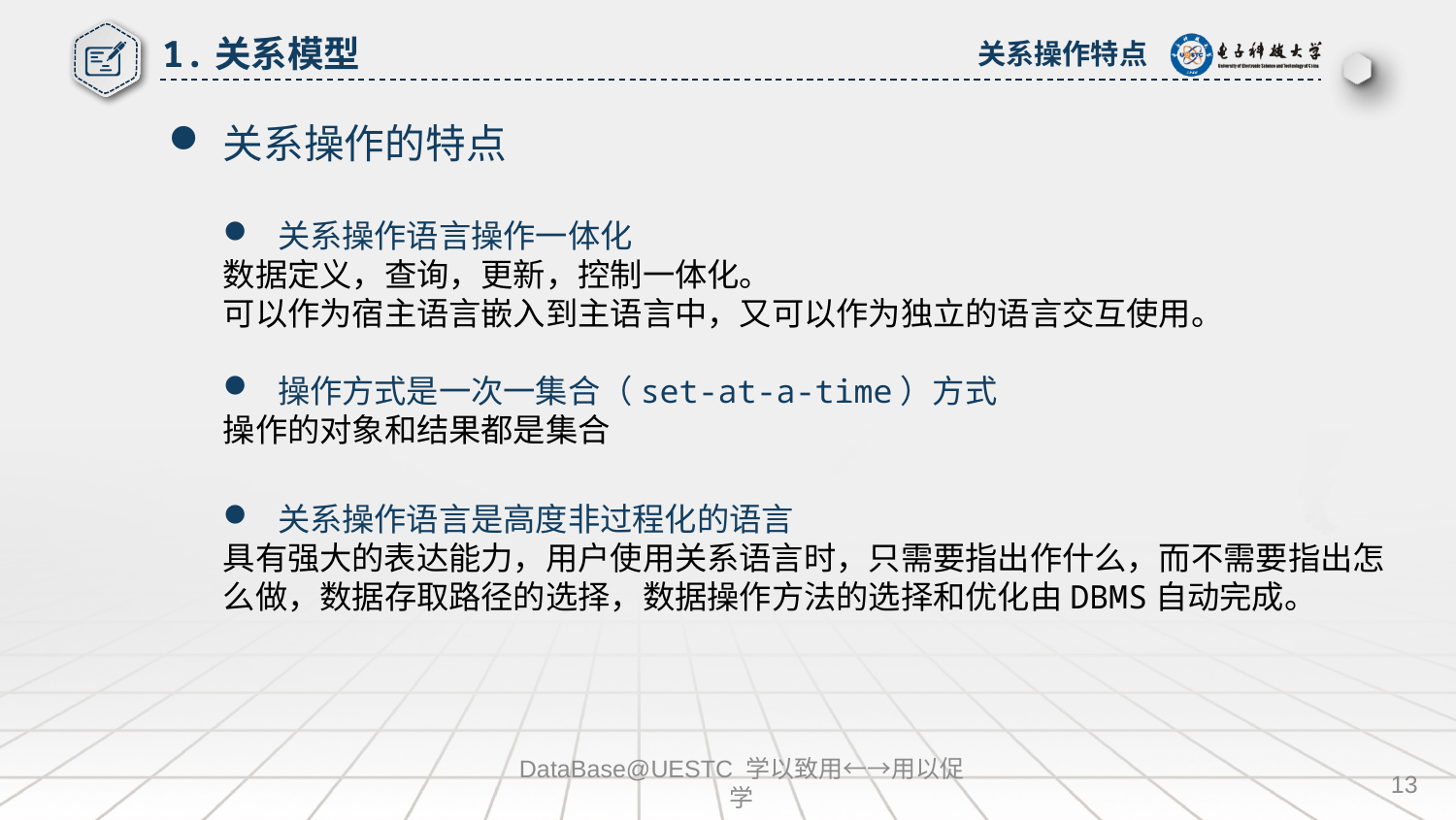

1.关系模型
关系操作特点
关系操作的特点

关系操作语言操作一体化
数据定义，查询，更新，控制一体化。
可以作为宿主语言嵌入到主语言中，又可以作为独立的语言交互使用。

操作方式是一次一集合（set-at-a-time）方式
操作的对象和结果都是集合

关系操作语言是高度非过程化的语言
具有强大的表达能力，用户使用关系语言时，只需要指出作什么，而不需要指出怎么做，数据存取路径的选择，数据操作方法的选择和优化由DBMS自动完成。

DataBase@UESTC 学以致用←→用以促学
13